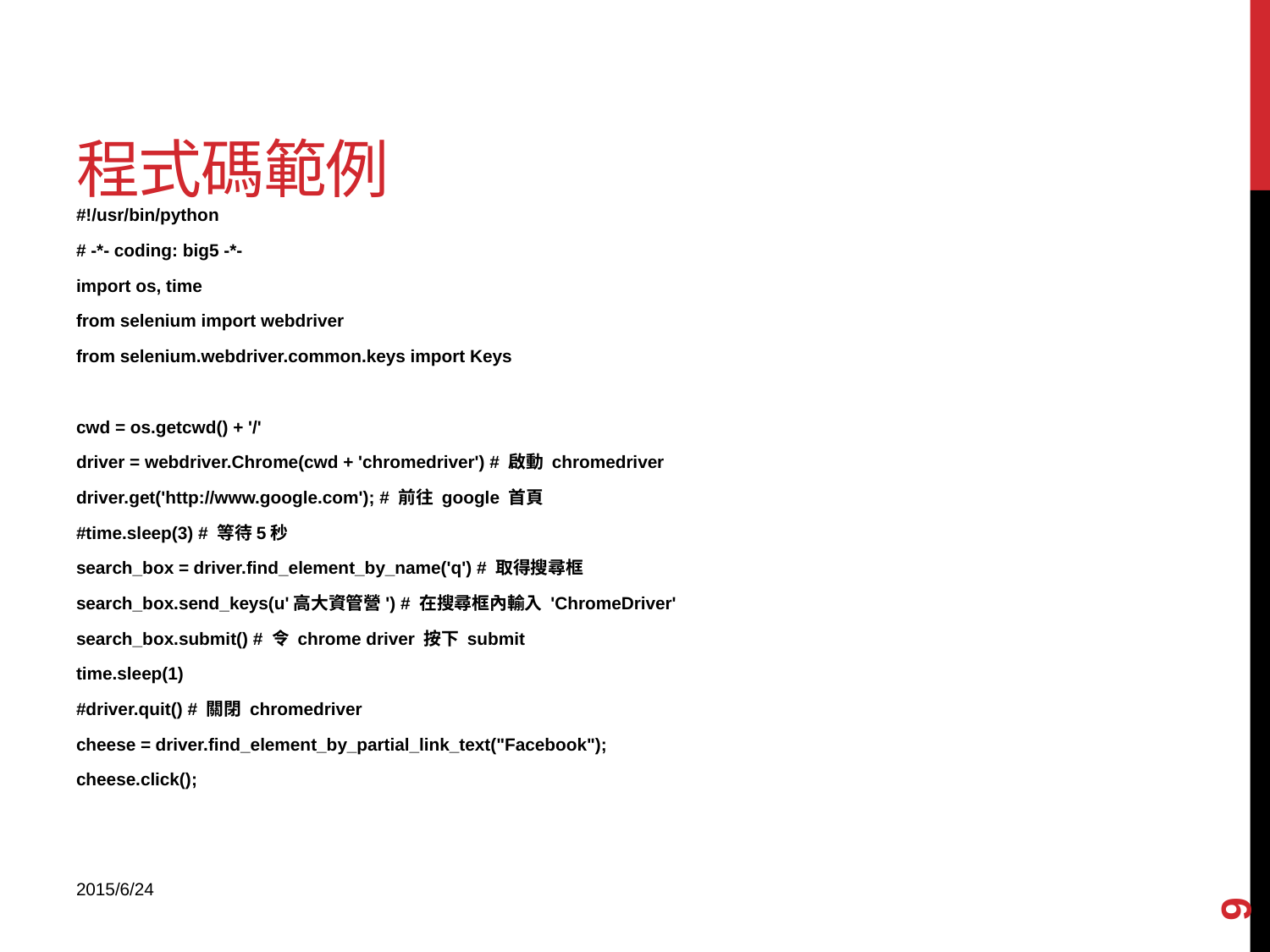

# 程式碼範例
#!/usr/bin/python
# -*- coding: big5 -*-
import os, time
from selenium import webdriver
from selenium.webdriver.common.keys import Keys

cwd = os.getcwd() + '/'
driver = webdriver.Chrome(cwd + 'chromedriver') # 啟動 chromedriver
driver.get('http://www.google.com'); # 前往 google 首頁
#time.sleep(3) # 等待5秒
search_box = driver.find_element_by_name('q') # 取得搜尋框
search_box.send_keys(u'高大資管營') # 在搜尋框內輸入 'ChromeDriver'
search_box.submit() # 令 chrome driver 按下 submit
time.sleep(1)
#driver.quit() # 關閉 chromedriver
cheese = driver.find_element_by_partial_link_text("Facebook");
cheese.click();
9
2015/6/24